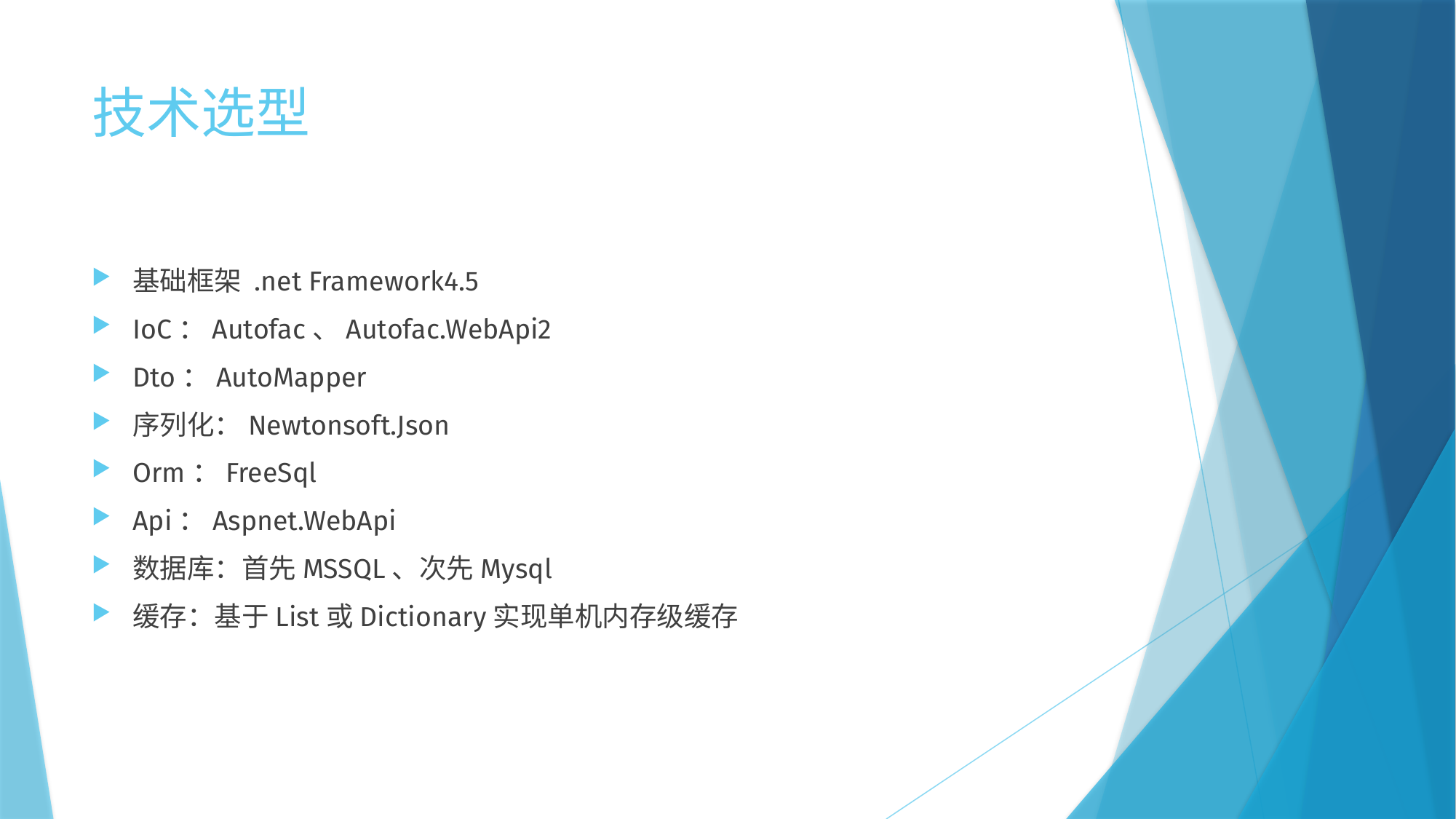

# 技术选型
基础框架 .net Framework4.5
IoC：Autofac、Autofac.WebApi2
Dto：AutoMapper
序列化：Newtonsoft.Json
Orm：FreeSql
Api：Aspnet.WebApi
数据库：首先MSSQL、次先Mysql
缓存：基于List或Dictionary实现单机内存级缓存